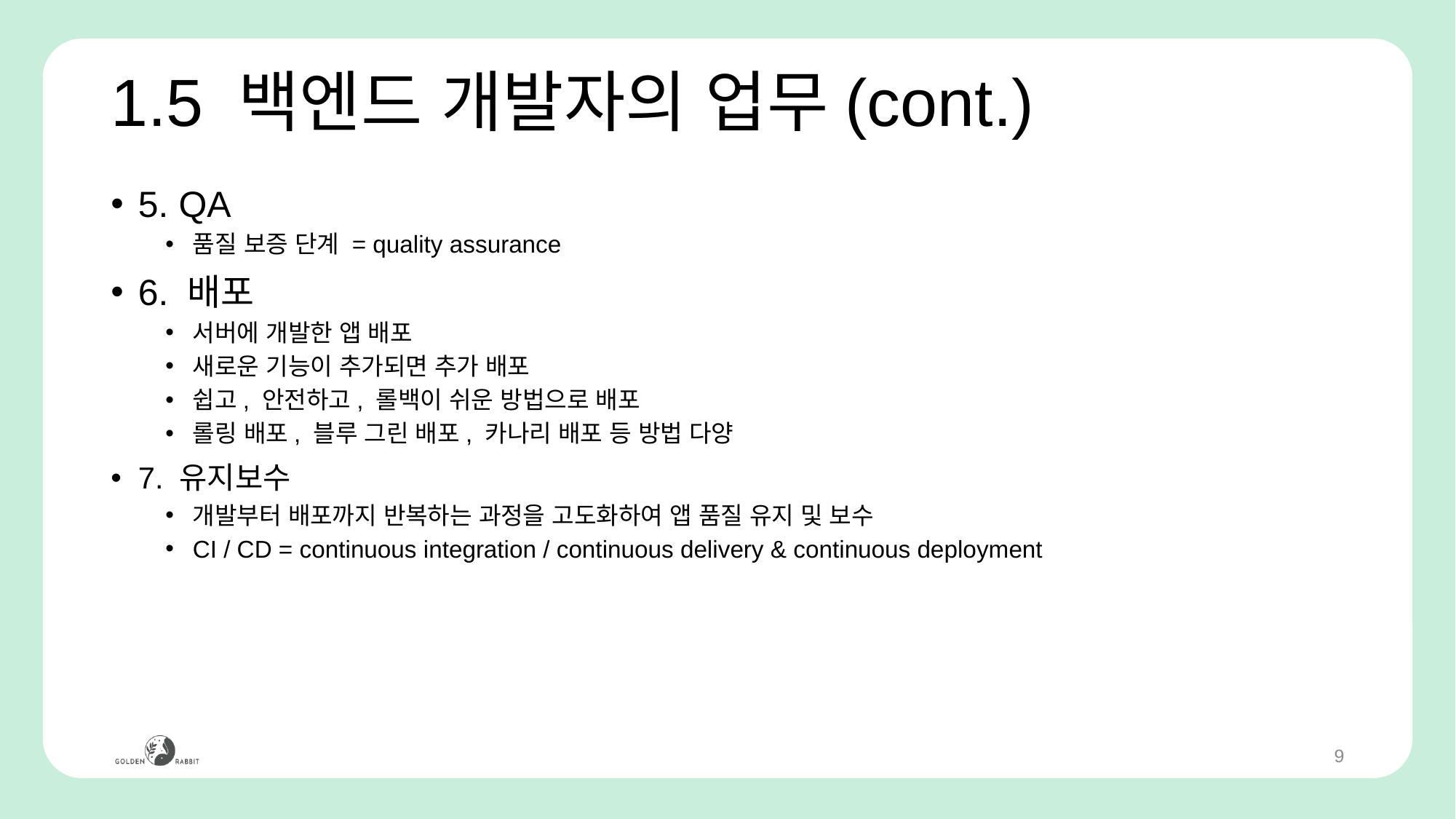

# 1.5 백엔드 개발자의 업무(cont.)
5. QA
품질 보증 단계 = quality assurance
6. 배포
서버에 개발한 앱 배포
새로운 기능이 추가되면 추가 배포
쉽고, 안전하고, 롤백이 쉬운 방법으로 배포
롤링 배포, 블루 그린 배포, 카나리 배포 등 방법 다양
7. 유지보수
개발부터 배포까지 반복하는 과정을 고도화하여 앱 품질 유지 및 보수
CI / CD = continuous integration / continuous delivery & continuous deployment

9